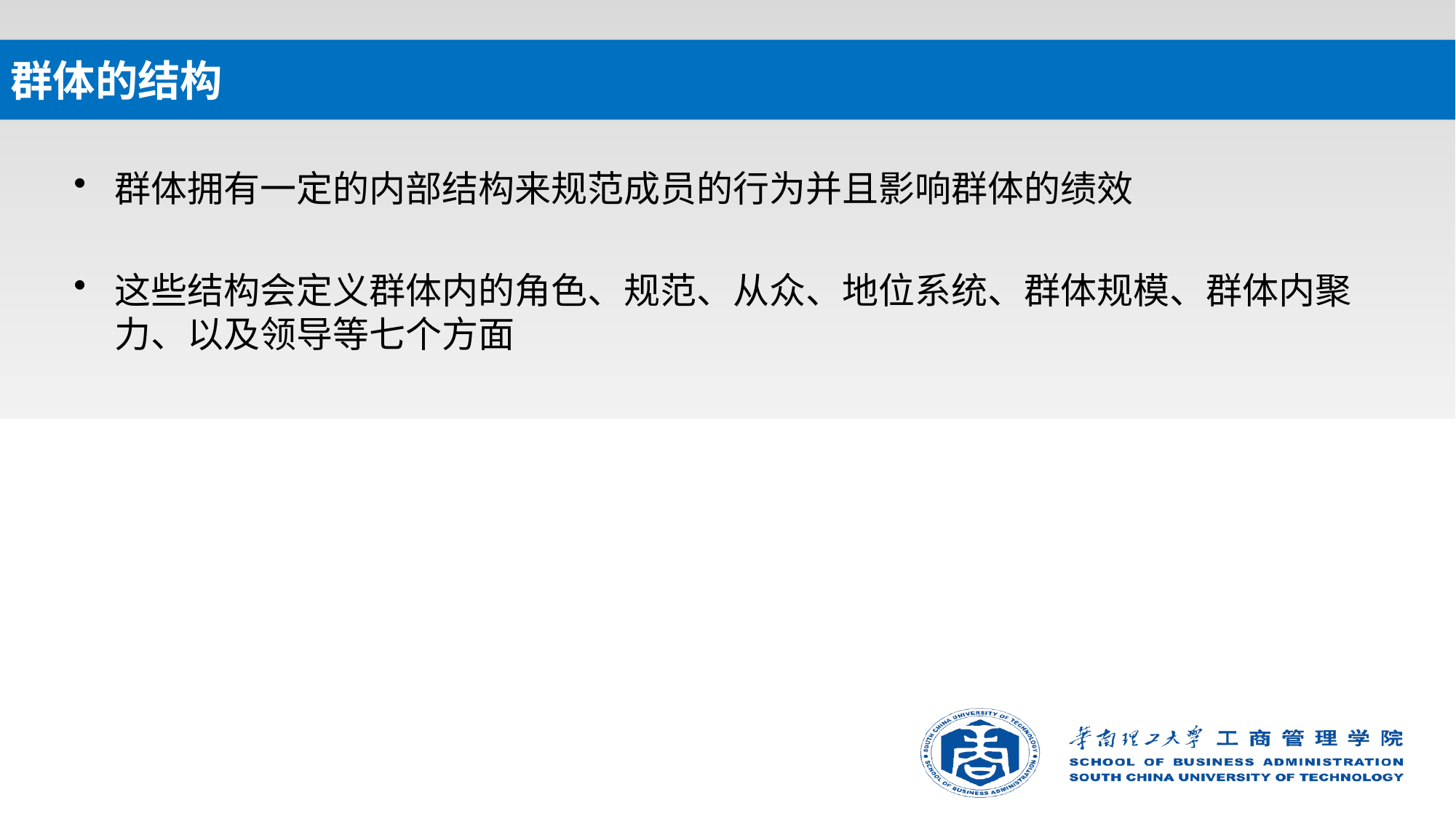

# 群体的结构
群体拥有一定的内部结构来规范成员的行为并且影响群体的绩效

这些结构会定义群体内的角色、规范、从众、地位系统、群体规模、群体内聚力、以及领导等七个方面